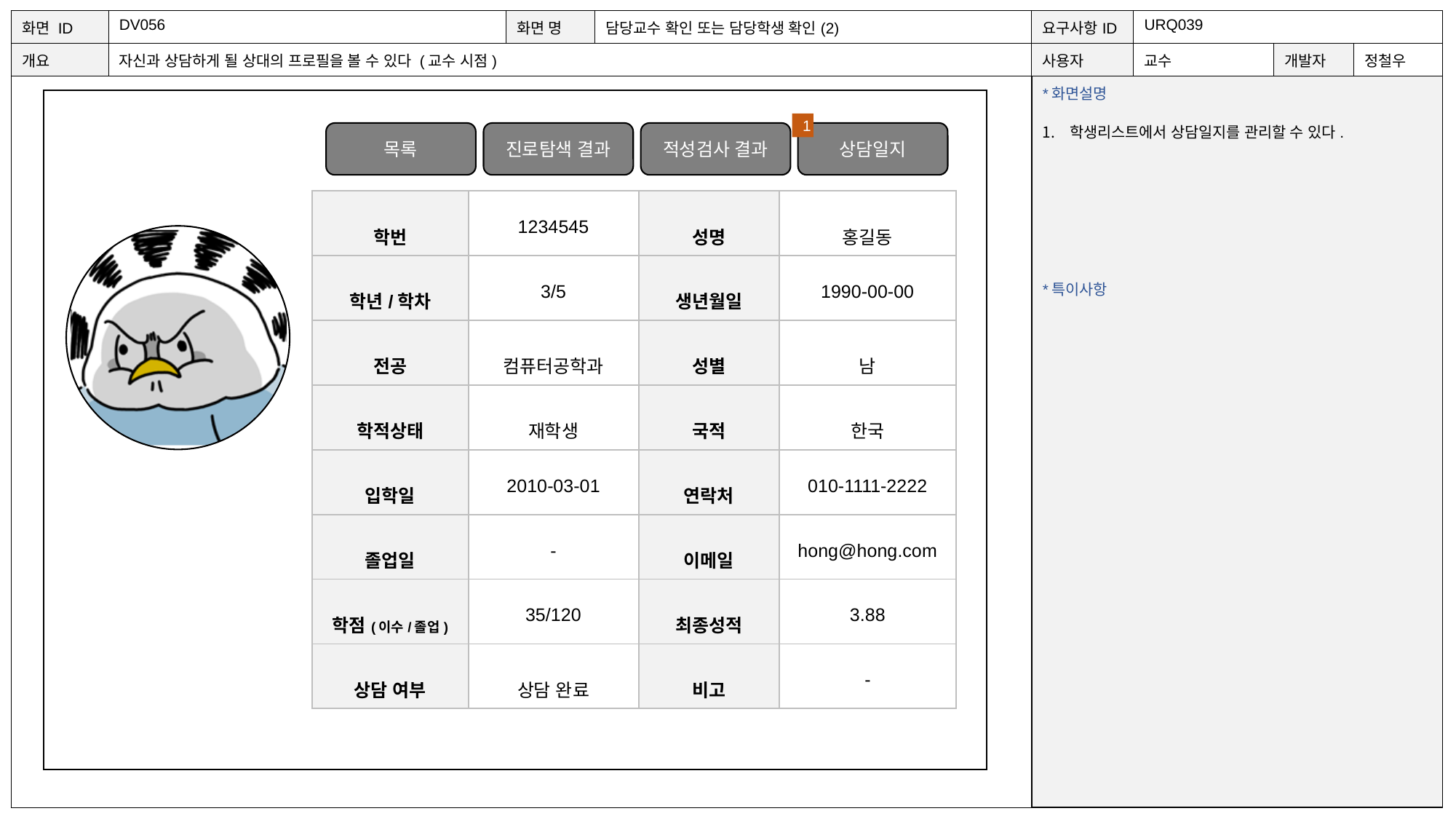

| 화면 ID | DV056 | 화면 명 | 담당교수 확인 또는 담당학생 확인(2) | 요구사항ID | URQ039 |  |  |
| --- | --- | --- | --- | --- | --- | --- | --- |
| 개요 | 자신과 상담하게 될 상대의 프로필을 볼 수 있다 (교수 시점) |  |  | 사용자 | 교수 | 개발자 | 정철우 |
|  |  |  |  | \*화면설명 학생리스트에서 상담일지를 관리할 수 있다. \*특이사항 |  |  |  |

1
목록
진로탐색 결과
적성검사 결과
상담일지
| 학번 | 1234545 | 성명 | 홍길동 |
| --- | --- | --- | --- |
| 학년/학차 | 3/5 | 생년월일 | 1990-00-00 |
| 전공 | 컴퓨터공학과 | 성별 | 남 |
| 학적상태 | 재학생 | 국적 | 한국 |
| 입학일 | 2010-03-01 | 연락처 | 010-1111-2222 |
| 졸업일 | - | 이메일 | hong@hong.com |
| 학점(이수/졸업) | 35/120 | 최종성적 | 3.88 |
| 상담 여부 | 상담 완료 | 비고 | - |